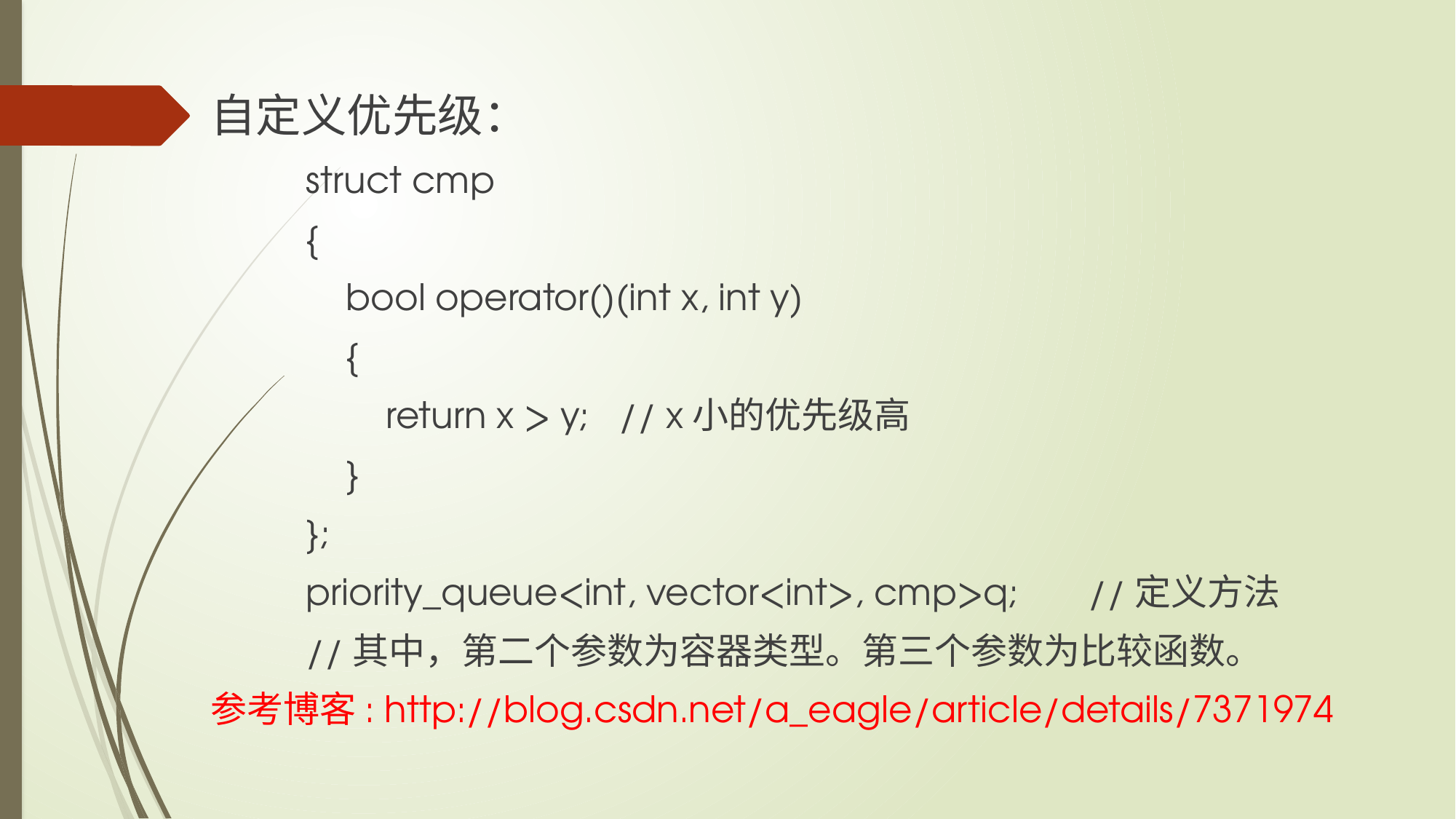

自定义优先级：
struct cmp
{
    bool operator()(int x, int y)
    {
        return x > y;   // x小的优先级高
    }
};
priority_queue<int, vector<int>, cmp>q;       //定义方法
//其中，第二个参数为容器类型。第三个参数为比较函数。
参考博客: http://blog.csdn.net/a_eagle/article/details/7371974